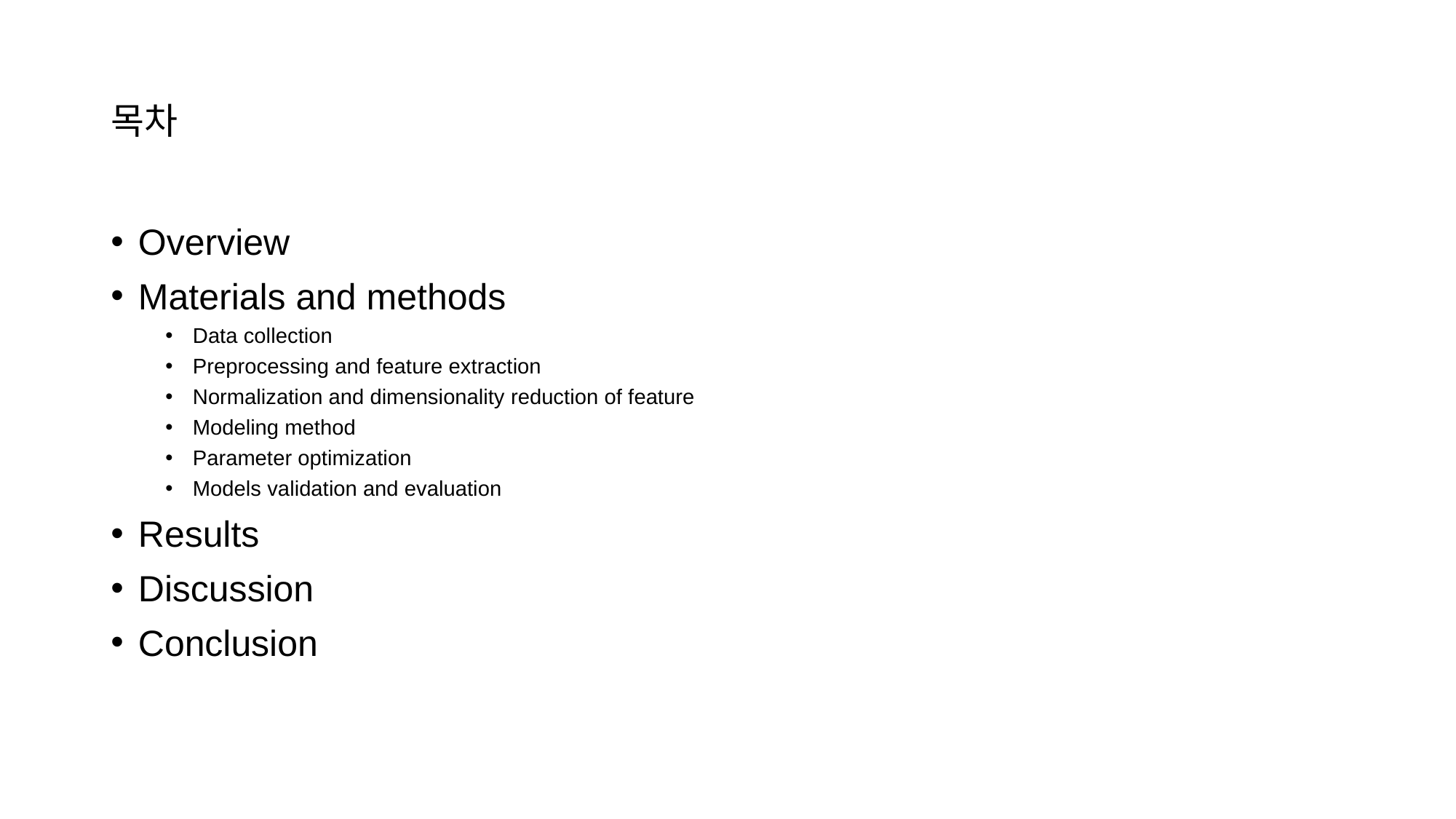

# 목차
Overview
Materials and methods
Data collection
Preprocessing and feature extraction
Normalization and dimensionality reduction of feature
Modeling method
Parameter optimization
Models validation and evaluation
Results
Discussion
Conclusion